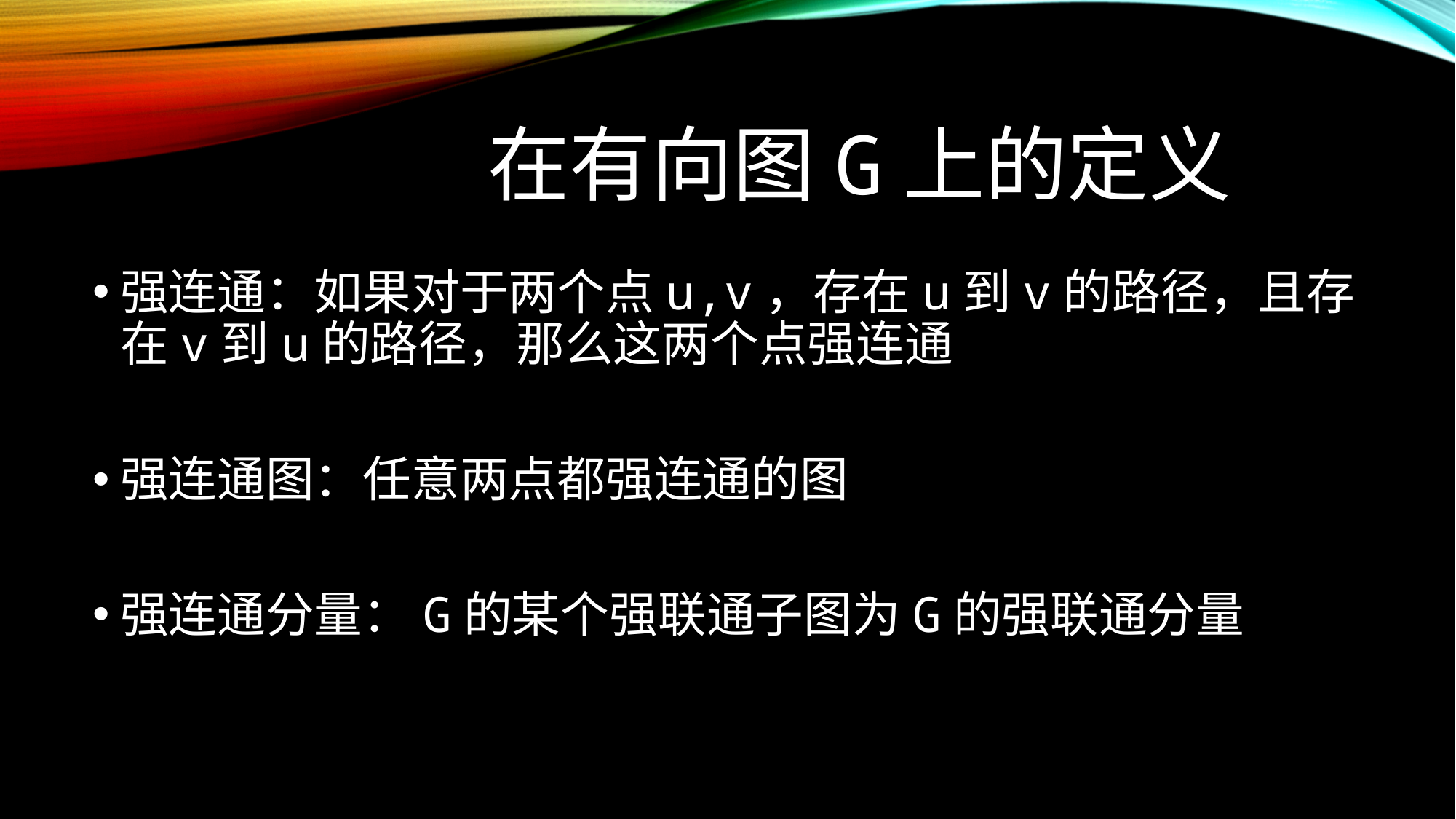

# 在有向图G上的定义
强连通：如果对于两个点u,v，存在u到v的路径，且存在v到u的路径，那么这两个点强连通

强连通图：任意两点都强连通的图

强连通分量：G的某个强联通子图为G的强联通分量